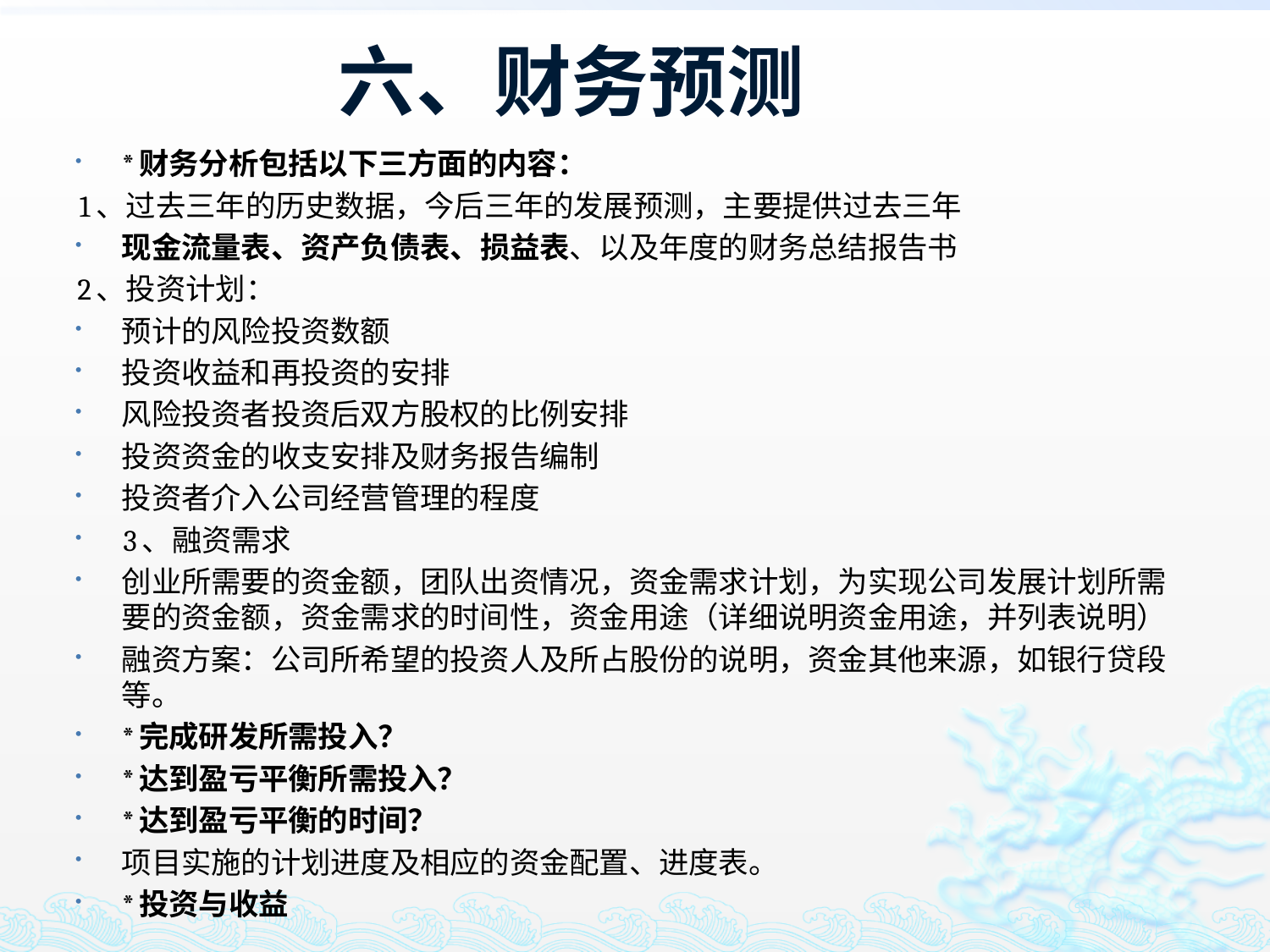

# 六、财务预测
*财务分析包括以下三方面的内容：
1、过去三年的历史数据，今后三年的发展预测，主要提供过去三年
现金流量表、资产负债表、损益表、以及年度的财务总结报告书
2、投资计划：
预计的风险投资数额
投资收益和再投资的安排
风险投资者投资后双方股权的比例安排
投资资金的收支安排及财务报告编制
投资者介入公司经营管理的程度
3、融资需求
创业所需要的资金额，团队出资情况，资金需求计划，为实现公司发展计划所需要的资金额，资金需求的时间性，资金用途（详细说明资金用途，并列表说明）
融资方案：公司所希望的投资人及所占股份的说明，资金其他来源，如银行贷段等。
*完成研发所需投入？
*达到盈亏平衡所需投入？
*达到盈亏平衡的时间？
项目实施的计划进度及相应的资金配置、进度表。
*投资与收益